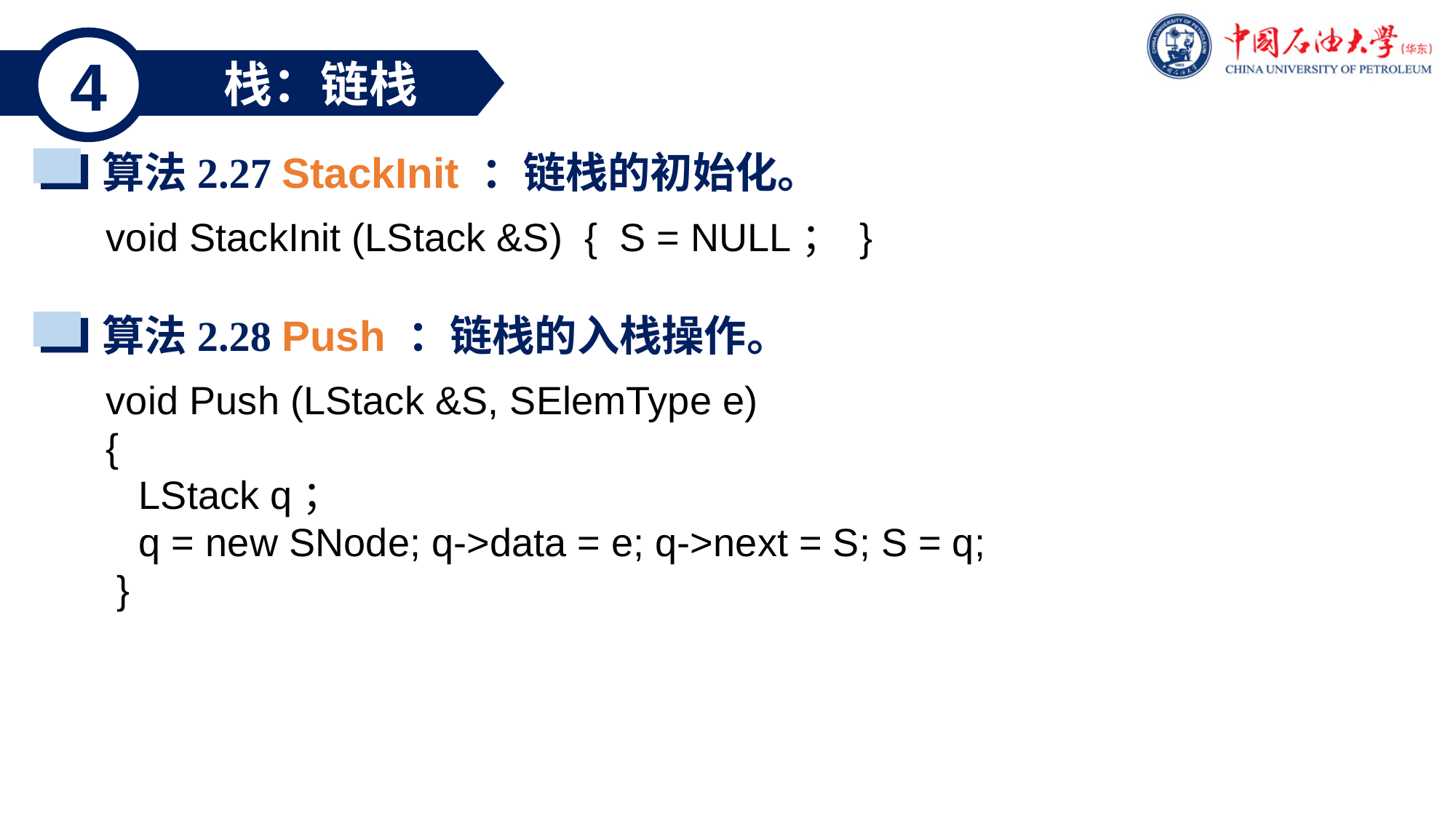

4
栈：链栈
算法2.27 StackInit ：链栈的初始化。

void StackInit (LStack &S)  {  S = NULL； }
算法2.28 Push ：链栈的入栈操作。

void Push (LStack &S, SElemType e)
{
   LStack q；
   q = new SNode; q->data = e; q->next = S; S = q;
 }